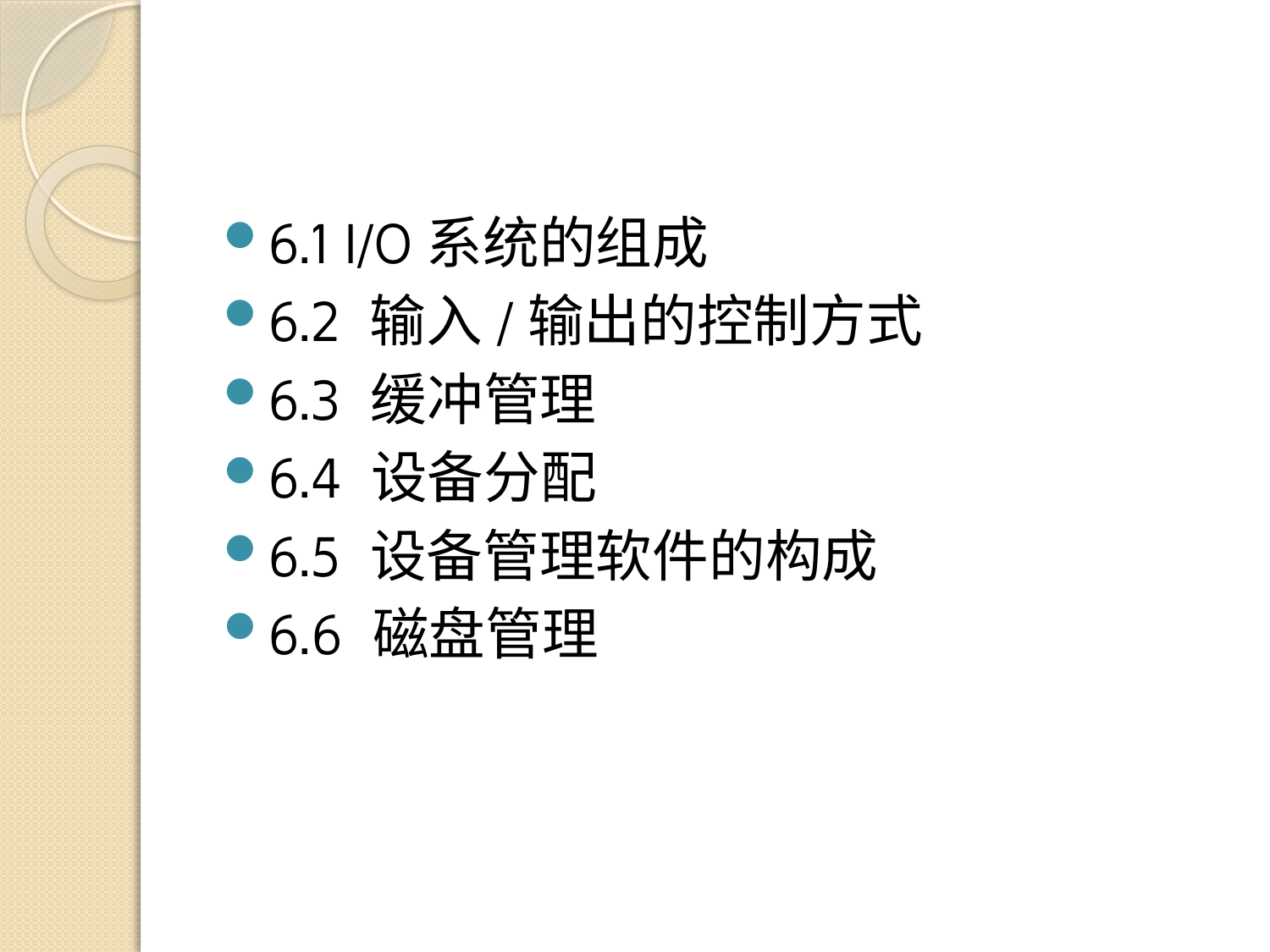

#
6.1 I/O系统的组成
6.2 输入/输出的控制方式
6.3 缓冲管理
6.4 设备分配
6.5 设备管理软件的构成
6.6 磁盘管理